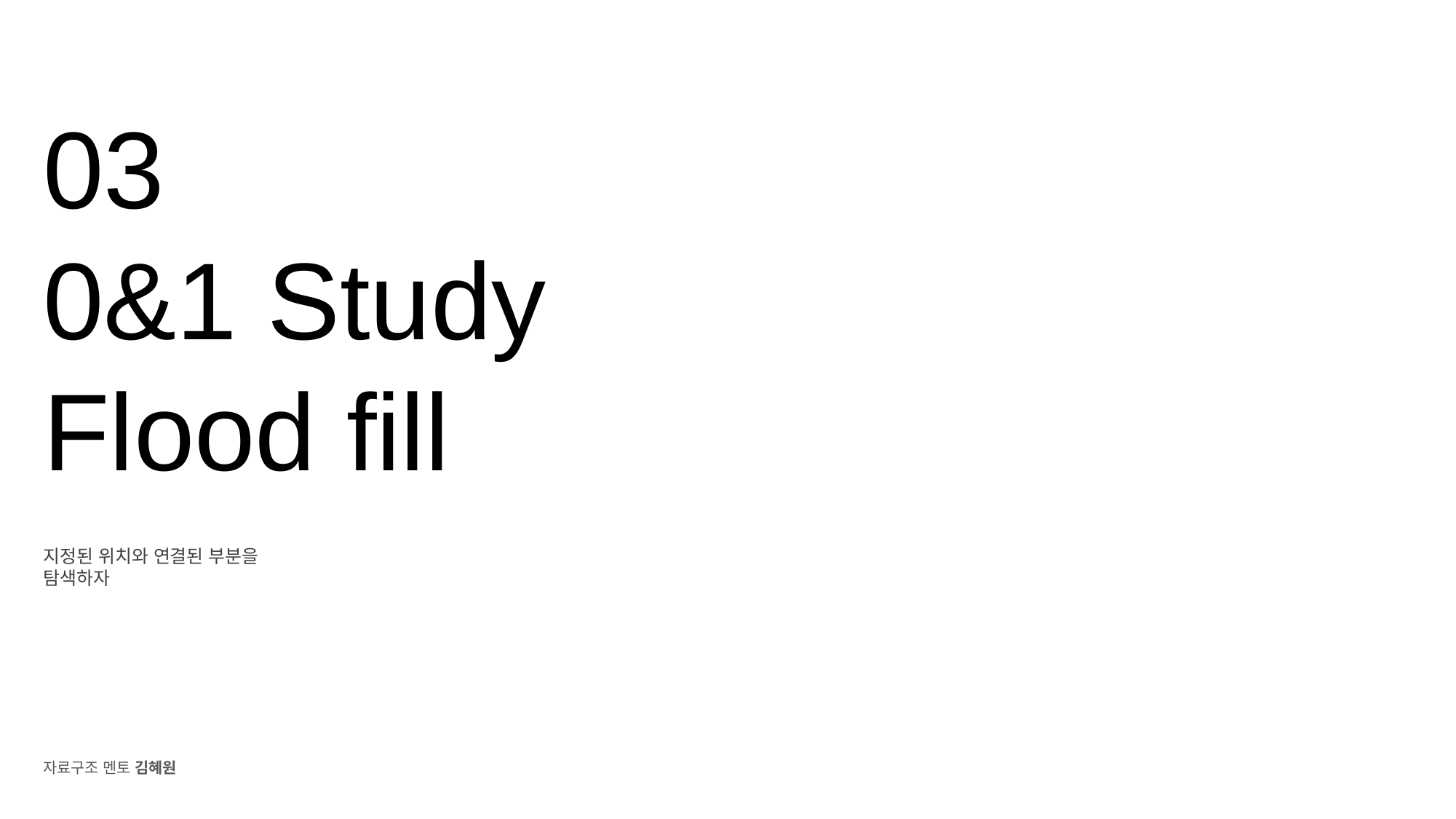

# 03 0&1 Study Flood fill
지정된 위치와 연결된 부분을 탐색하자